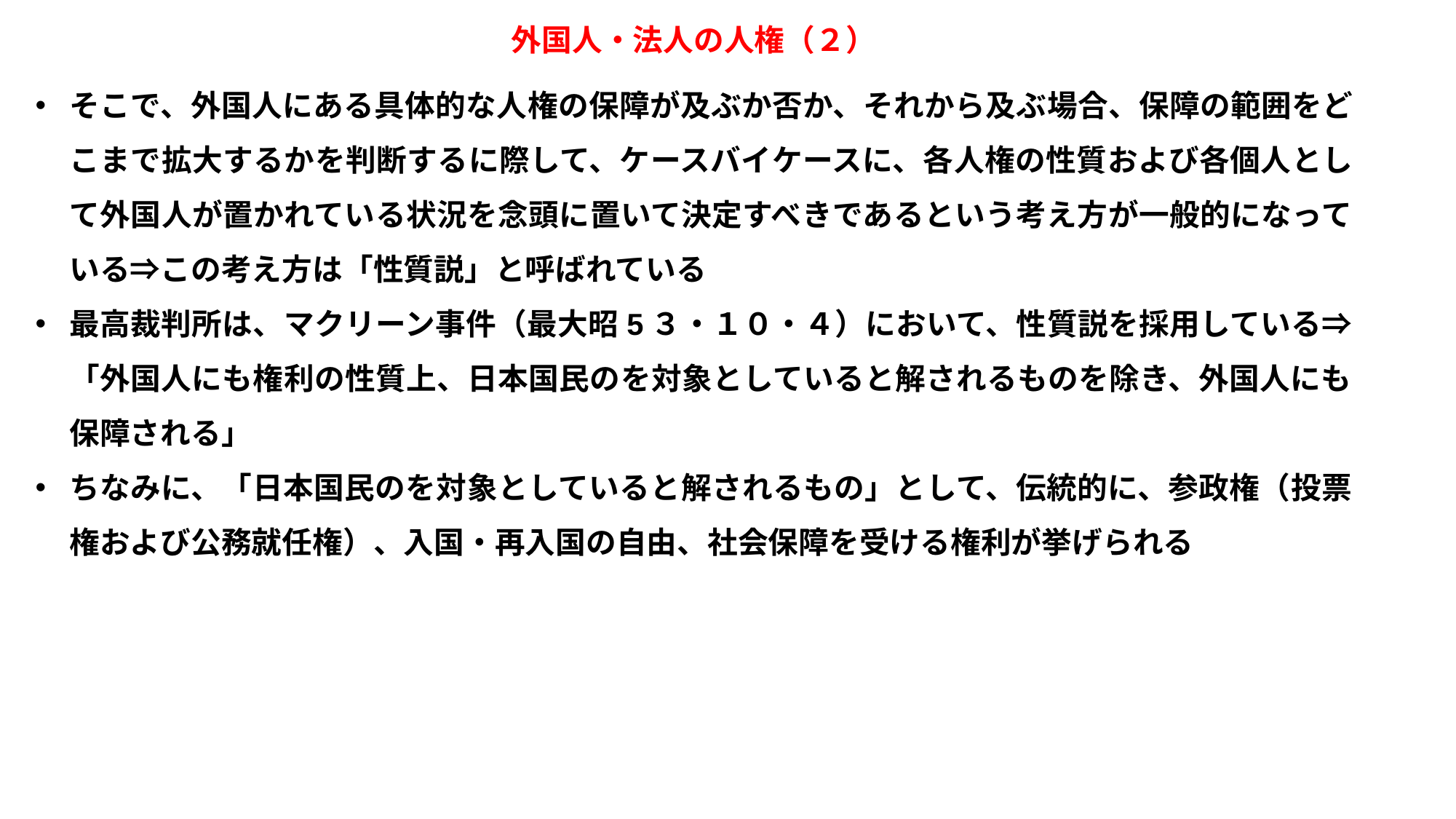

外国人・法人の人権（２）
そこで、外国人にある具体的な人権の保障が及ぶか否か、それから及ぶ場合、保障の範囲をどこまで拡大するかを判断するに際して、ケースバイケースに、各人権の性質および各個人として外国人が置かれている状況を念頭に置いて決定すべきであるという考え方が一般的になっている⇒この考え方は「性質説」と呼ばれている
最高裁判所は、マクリーン事件（最大昭5３・１０・４）において、性質説を採用している⇒「外国人にも権利の性質上、日本国民のを対象としていると解されるものを除き、外国人にも保障される」
ちなみに、「日本国民のを対象としていると解されるもの」として、伝統的に、参政権（投票権および公務就任権）、入国・再入国の自由、社会保障を受ける権利が挙げられる